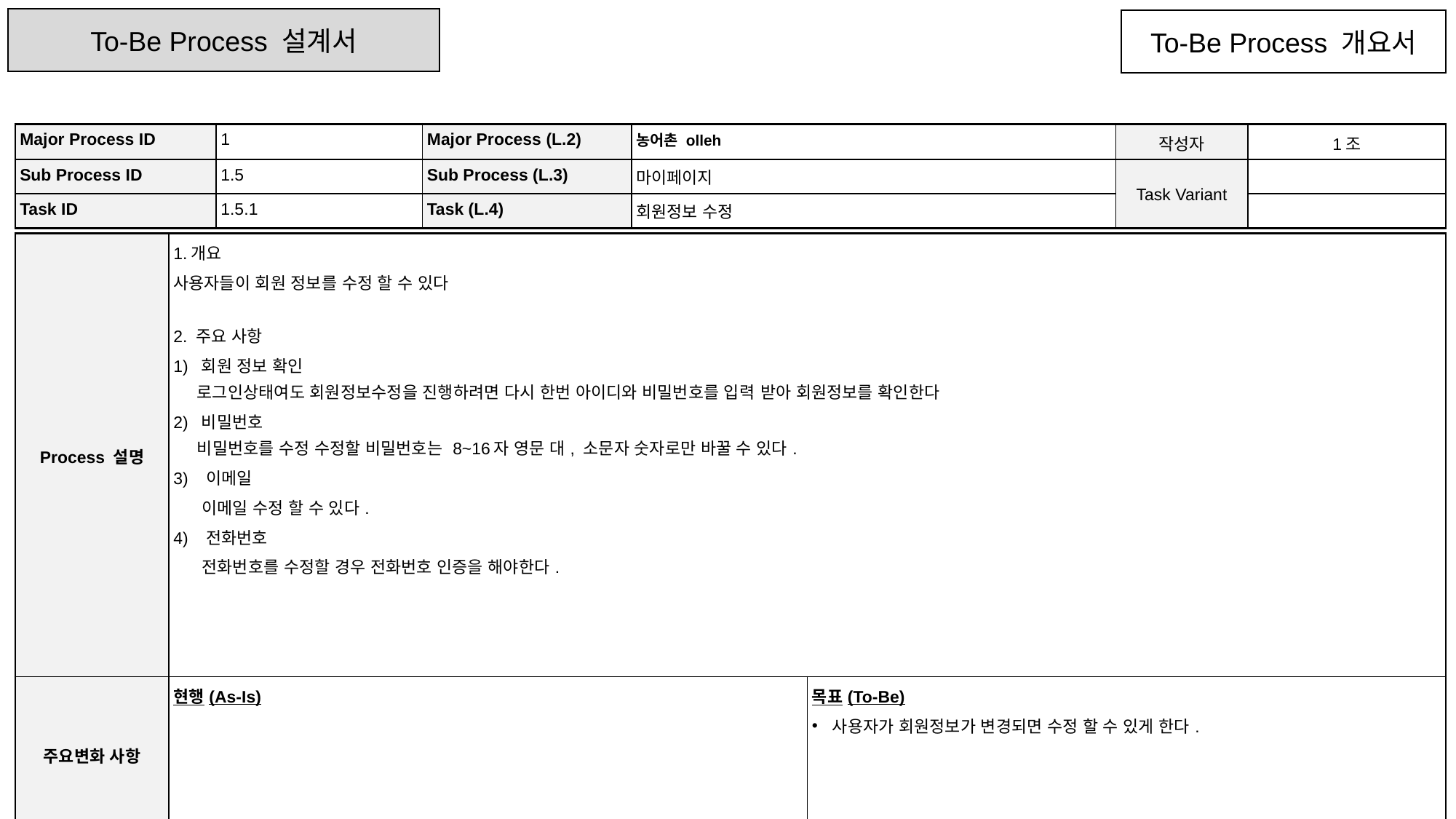

To-Be Process 설계서
To-Be Process 개요서
| Major Process ID | 1 | Major Process (L.2) | 농어촌 olleh | 작성자 | 1조 |
| --- | --- | --- | --- | --- | --- |
| Sub Process ID | 1.5 | Sub Process (L.3) | 마이페이지 | Task Variant |  |
| Task ID | 1.5.1 | Task (L.4) | 회원정보 수정 |  |  |
| Process 설명 | 1.개요 사용자들이 회원 정보를 수정 할 수 있다 2. 주요 사항 1) 회원 정보 확인 로그인상태여도 회원정보수정을 진행하려면 다시 한번 아이디와 비밀번호를 입력 받아 회원정보를 확인한다 2) 비밀번호 비밀번호를 수정 수정할 비밀번호는 8~16자 영문 대, 소문자 숫자로만 바꿀 수 있다. 3) 이메일 이메일 수정 할 수 있다. 4) 전화번호 전화번호를 수정할 경우 전화번호 인증을 해야한다. |  |
| --- | --- | --- |
| 주요변화 사항 | 현행(As-Is) | 목표(To-Be) 사용자가 회원정보가 변경되면 수정 할 수 있게 한다. |